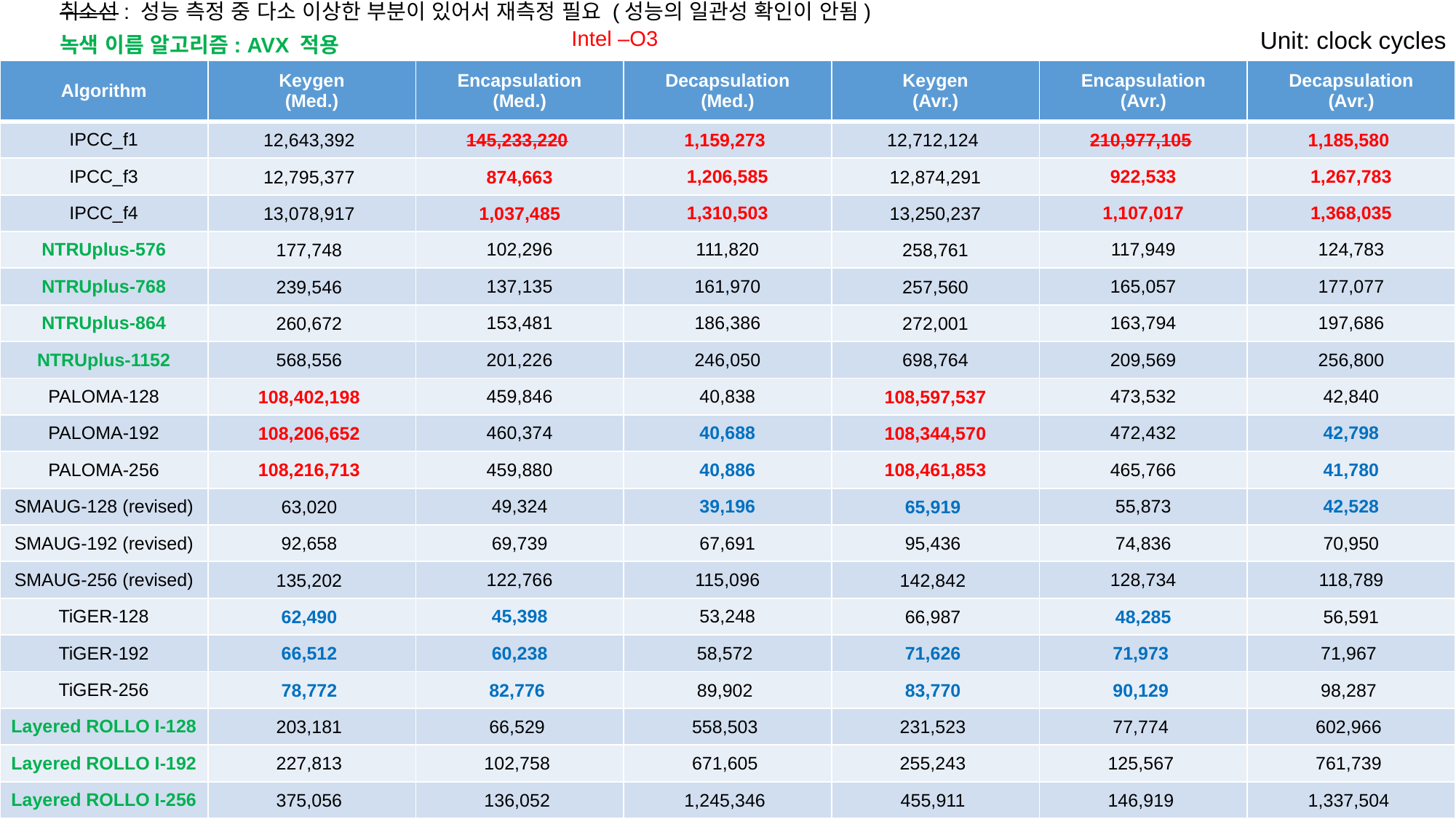

취소선: 성능 측정 중 다소 이상한 부분이 있어서 재측정 필요 (성능의 일관성 확인이 안됨)
녹색 이름 알고리즘: AVX 적용
Intel –O3
Unit: clock cycles
| Algorithm | Keygen (Med.) | Encapsulation (Med.) | Decapsulation (Med.) | Keygen (Avr.) | Encapsulation (Avr.) | Decapsulation (Avr.) |
| --- | --- | --- | --- | --- | --- | --- |
| IPCC\_f1 | 12,643,392 | 145,233,220 | 1,159,273 | 12,712,124 | 210,977,105 | 1,185,580 |
| IPCC\_f3 | 12,795,377 | 874,663 | 1,206,585 | 12,874,291 | 922,533 | 1,267,783 |
| IPCC\_f4 | 13,078,917 | 1,037,485 | 1,310,503 | 13,250,237 | 1,107,017 | 1,368,035 |
| NTRUplus-576 | 177,748 | 102,296 | 111,820 | 258,761 | 117,949 | 124,783 |
| NTRUplus-768 | 239,546 | 137,135 | 161,970 | 257,560 | 165,057 | 177,077 |
| NTRUplus-864 | 260,672 | 153,481 | 186,386 | 272,001 | 163,794 | 197,686 |
| NTRUplus-1152 | 568,556 | 201,226 | 246,050 | 698,764 | 209,569 | 256,800 |
| PALOMA-128 | 108,402,198 | 459,846 | 40,838 | 108,597,537 | 473,532 | 42,840 |
| PALOMA-192 | 108,206,652 | 460,374 | 40,688 | 108,344,570 | 472,432 | 42,798 |
| PALOMA-256 | 108,216,713 | 459,880 | 40,886 | 108,461,853 | 465,766 | 41,780 |
| SMAUG-128 (revised) | 63,020 | 49,324 | 39,196 | 65,919 | 55,873 | 42,528 |
| SMAUG-192 (revised) | 92,658 | 69,739 | 67,691 | 95,436 | 74,836 | 70,950 |
| SMAUG-256 (revised) | 135,202 | 122,766 | 115,096 | 142,842 | 128,734 | 118,789 |
| TiGER-128 | 62,490 | 45,398 | 53,248 | 66,987 | 48,285 | 56,591 |
| TiGER-192 | 66,512 | 60,238 | 58,572 | 71,626 | 71,973 | 71,967 |
| TiGER-256 | 78,772 | 82,776 | 89,902 | 83,770 | 90,129 | 98,287 |
| Layered ROLLO I-128 | 203,181 | 66,529 | 558,503 | 231,523 | 77,774 | 602,966 |
| Layered ROLLO I-192 | 227,813 | 102,758 | 671,605 | 255,243 | 125,567 | 761,739 |
| Layered ROLLO I-256 | 375,056 | 136,052 | 1,245,346 | 455,911 | 146,919 | 1,337,504 |